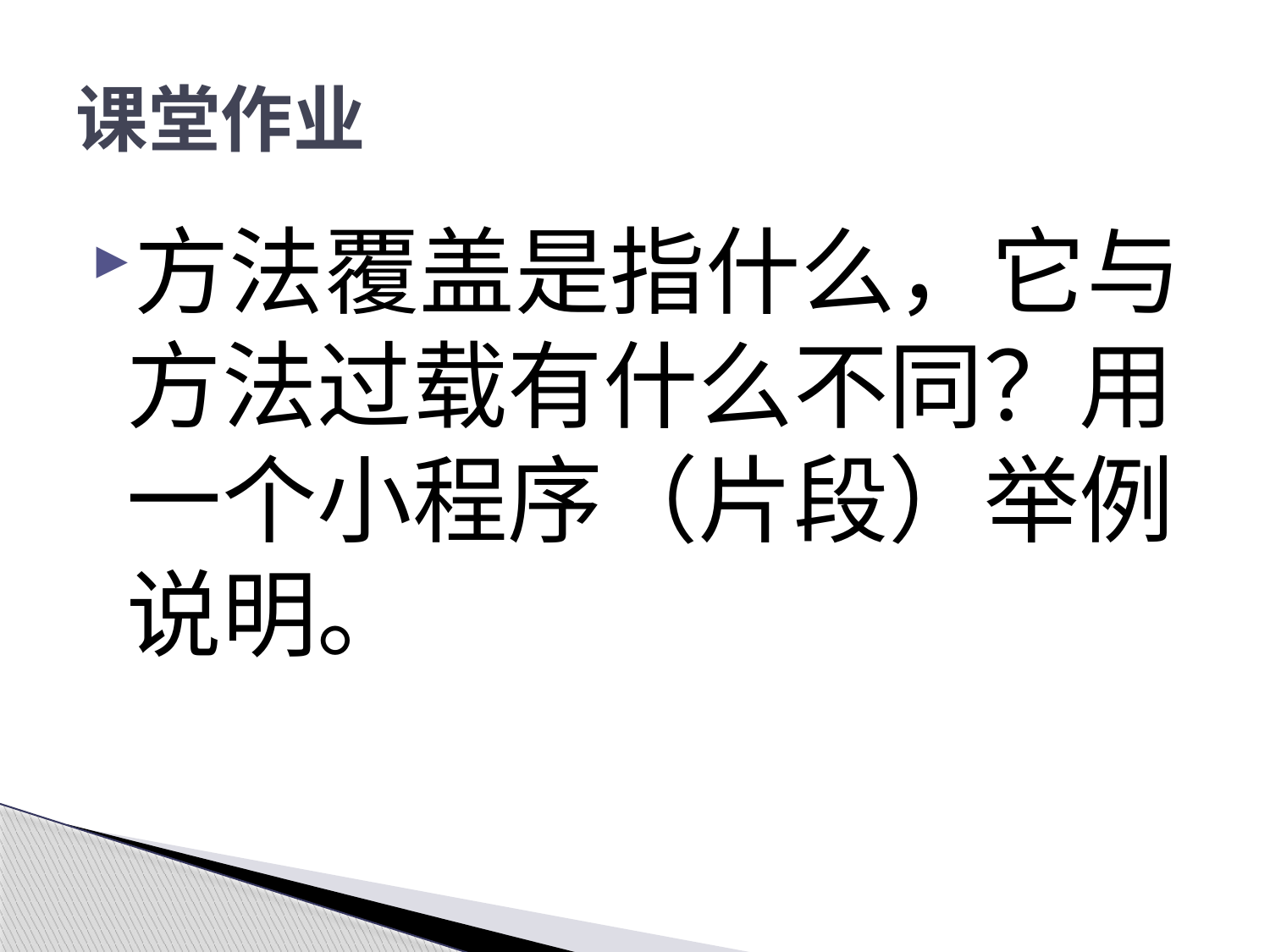

# 课堂作业
方法覆盖是指什么，它与方法过载有什么不同？用一个小程序（片段）举例说明。